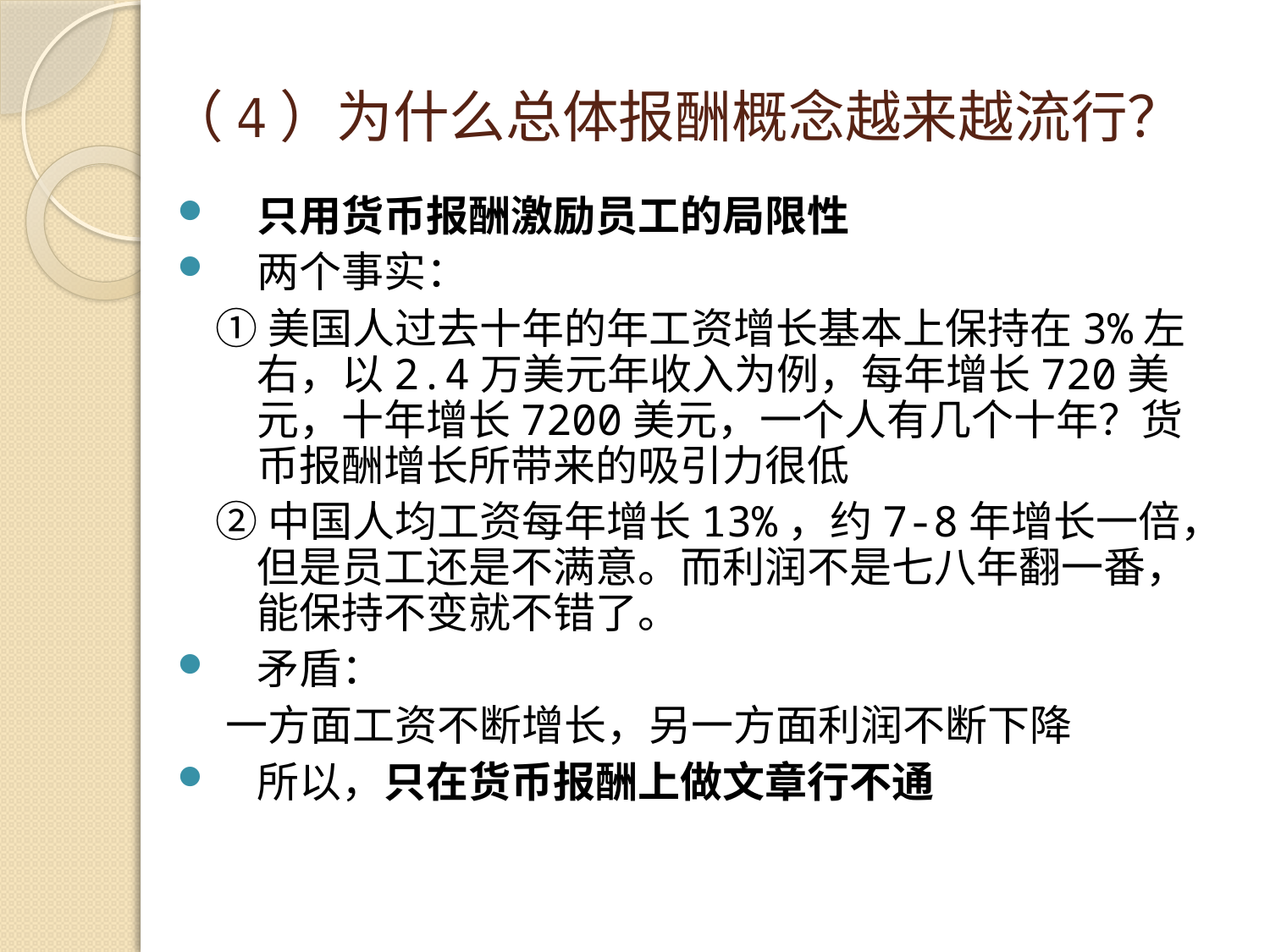

# （4）为什么总体报酬概念越来越流行？
只用货币报酬激励员工的局限性
两个事实：
    ①美国人过去十年的年工资增长基本上保持在3%左右，以2.4万美元年收入为例，每年增长720美元，十年增长7200美元，一个人有几个十年？货币报酬增长所带来的吸引力很低
    ②中国人均工资每年增长13%，约7-8年增长一倍，但是员工还是不满意。而利润不是七八年翻一番，能保持不变就不错了。
矛盾：
    一方面工资不断增长，另一方面利润不断下降
所以，只在货币报酬上做文章行不通
28